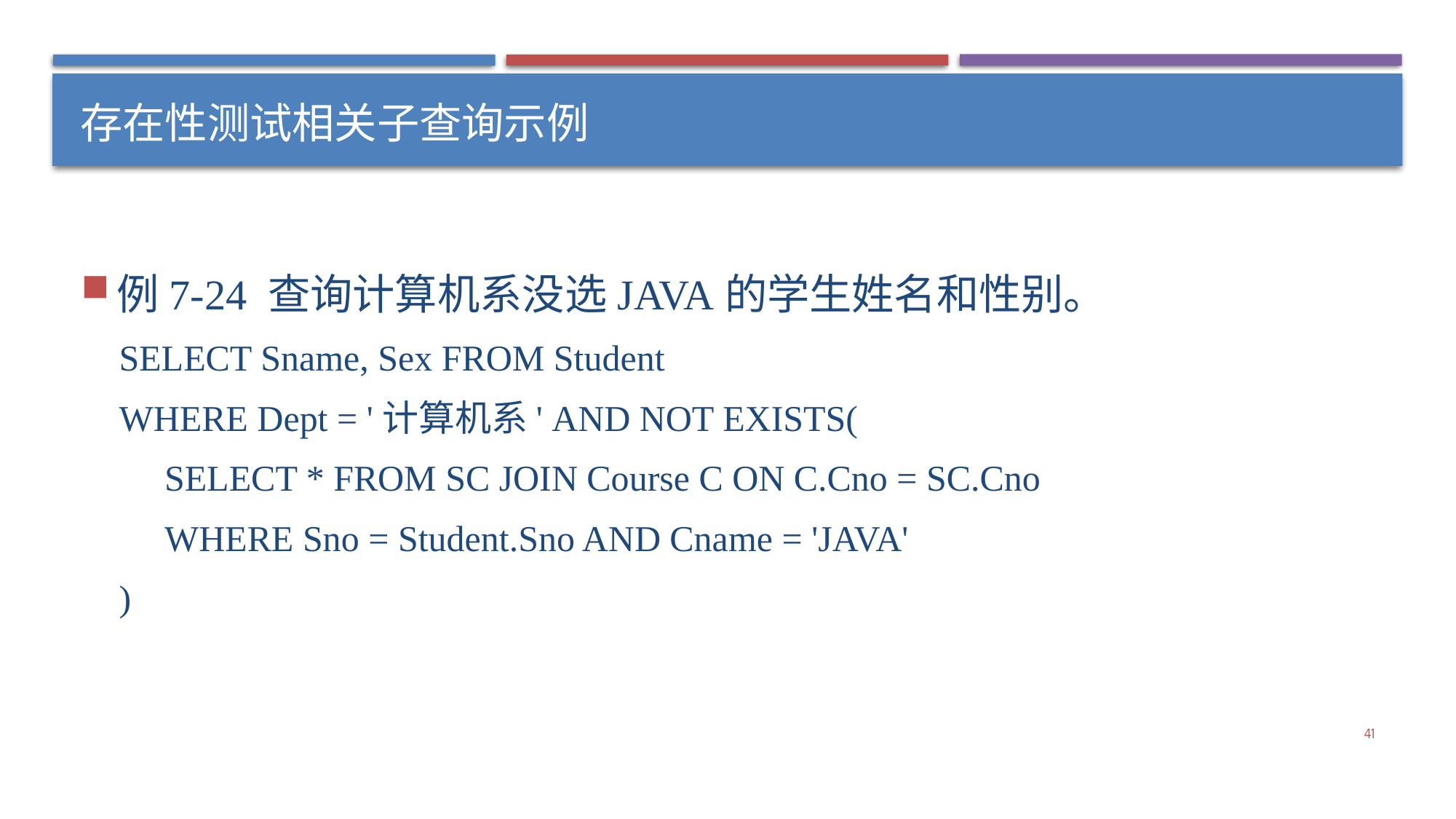

# 存在性测试相关子查询示例
例7-24 查询计算机系没选JAVA的学生姓名和性别。
SELECT Sname, Sex FROM Student
WHERE Dept = '计算机系' AND NOT EXISTS(
     SELECT * FROM SC JOIN Course C ON C.Cno = SC.Cno
     WHERE Sno = Student.Sno AND Cname = 'JAVA'
)
41